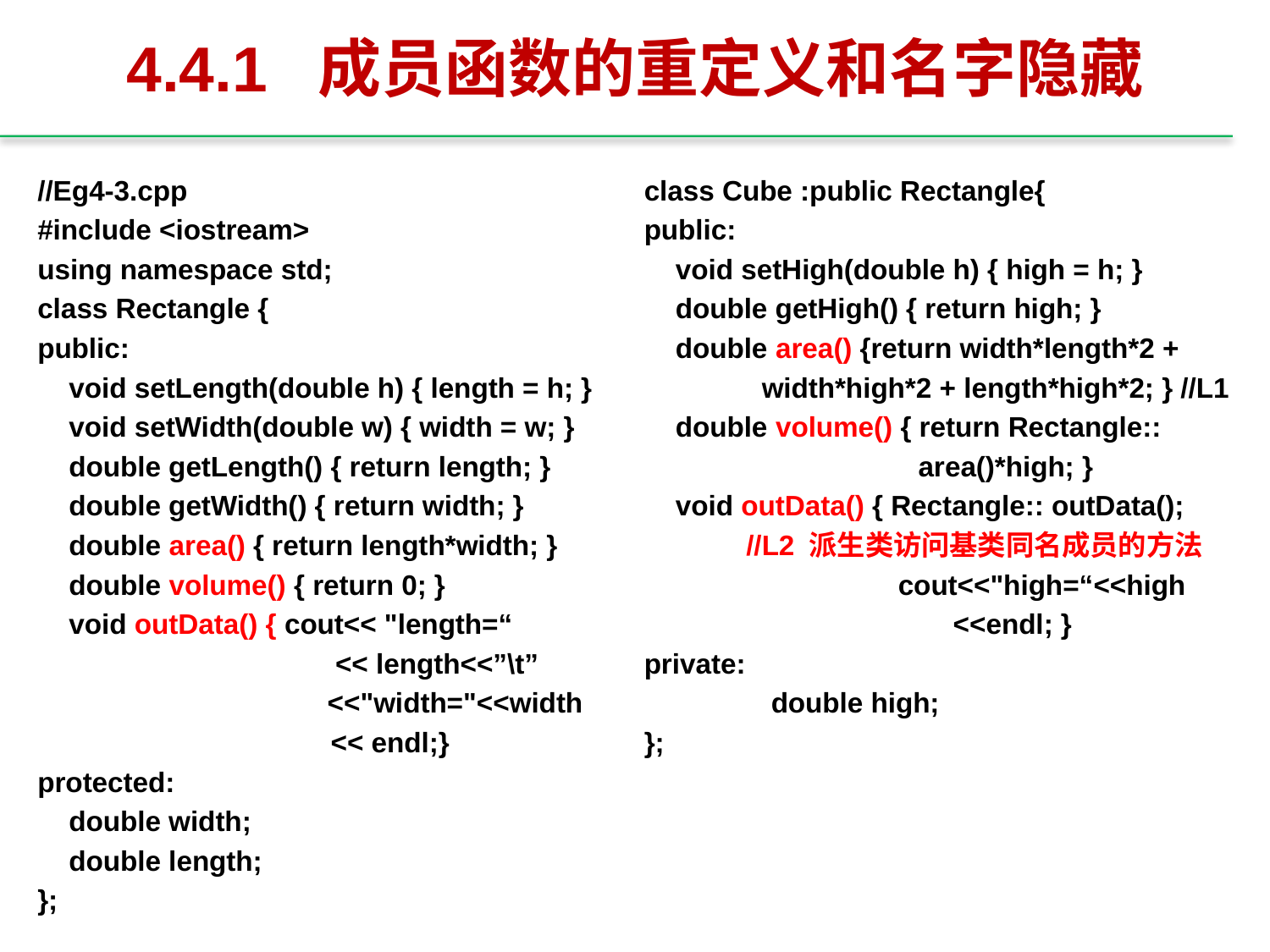

# 4.4.1  成员函数的重定义和名字隐藏
//Eg4-3.cpp
#include <iostream>
using namespace std;
class Rectangle {
public:
    void setLength(double h) { length = h; }
    void setWidth(double w) { width = w; }
    double getLength() { return length; }
    double getWidth() { return width; }
    double area() { return length*width; }
    double volume() { return 0; }
    void outData() { cout<< "length=“
                                      << length<<”\t”
                                     <<"width="<<width
		     << endl;}
protected:
    double width;
    double length;
};

class Cube :public Rectangle{
public:
    void setHigh(double h) { high = h; }
    double getHigh() { return high; }
    double area() {return width*length*2 +
               width*high*2 + length*high*2; } //L1
    double volume() { return Rectangle::
                                   area()*high; }
    void outData() { Rectangle:: outData();
             //L2 派生类访问基类同名成员的方法
		cout<<"high=“<<high
		       <<endl; }
private:
	double high;
};